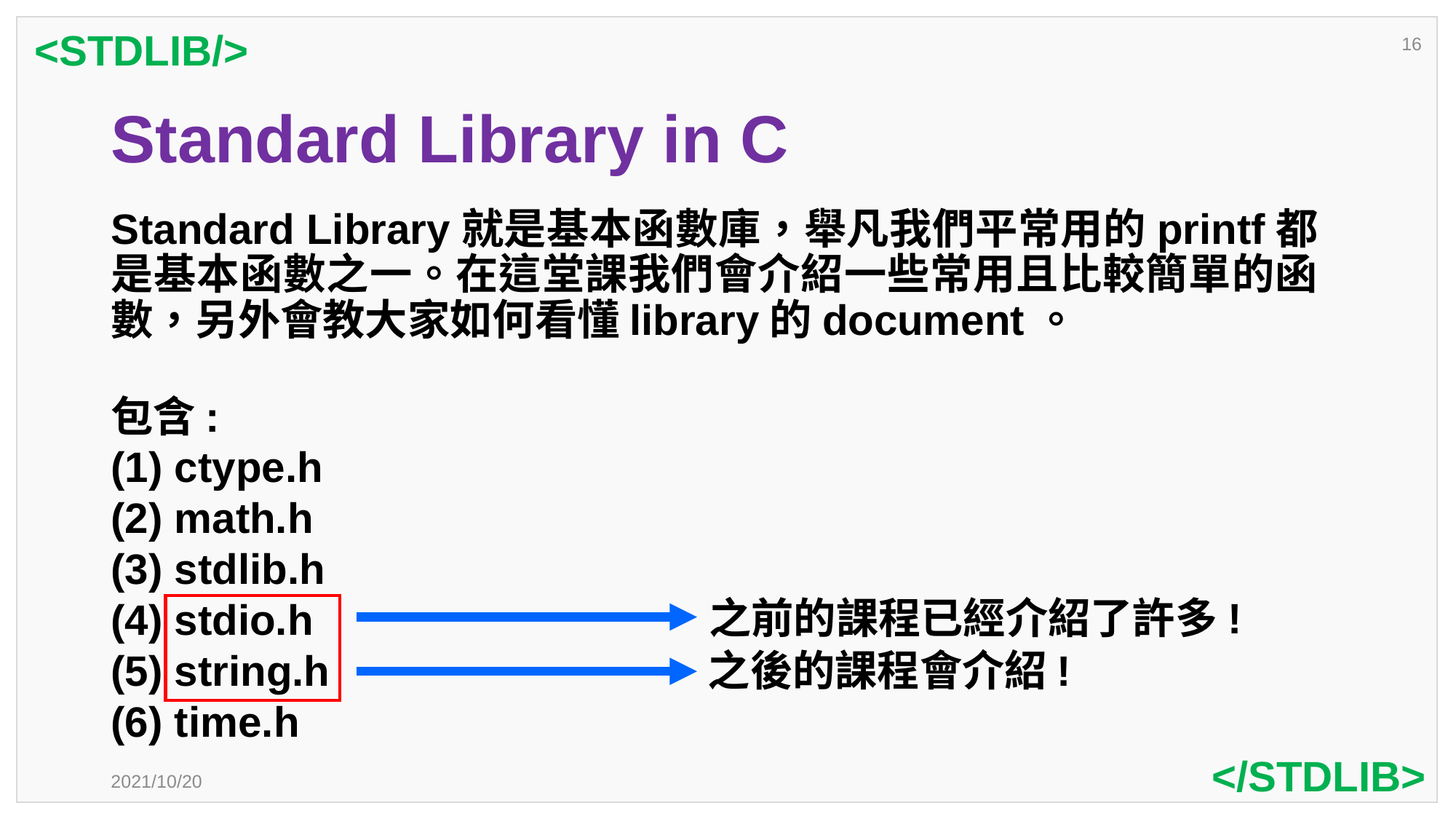

<STDLIB/>
16
# Standard Library in C
Standard Library就是基本函數庫，舉凡我們平常用的printf都是基本函數之一。在這堂課我們會介紹一些常用且比較簡單的函數，另外會教大家如何看懂library的document。
包含:
(1) ctype.h
(2) math.h
(3) stdlib.h
(4) stdio.h
(5) string.h
(6) time.h
之前的課程已經介紹了許多!

之後的課程會介紹!
</STDLIB>
2021/10/20